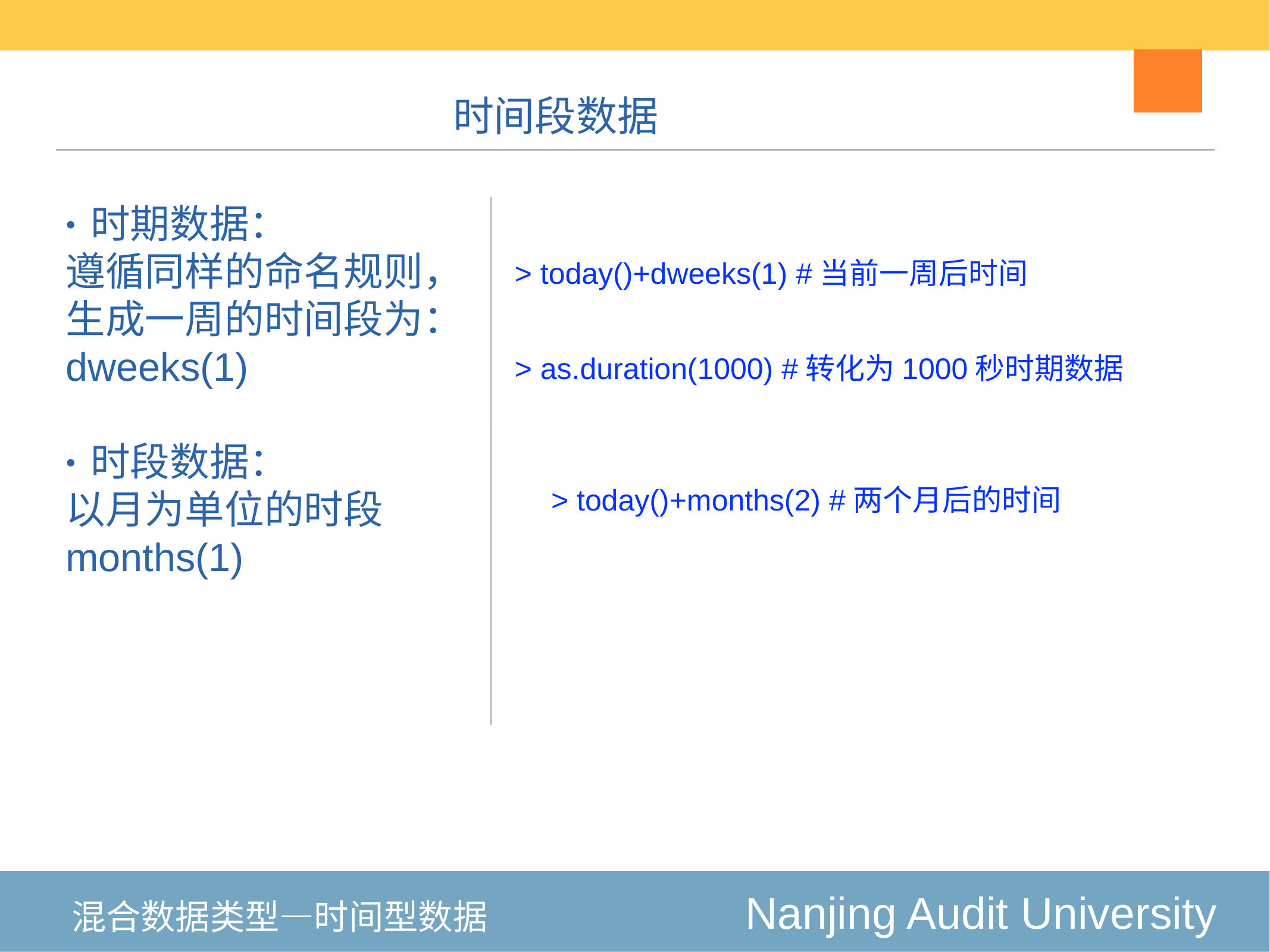

时间段数据
时期数据：
遵循同样的命名规则，生成一周的时间段为：dweeks(1)

时段数据：
以月为单位的时段months(1)

> today()+dweeks(1) #当前一周后时间
> as.duration(1000) #转化为1000秒时期数据
> today()+months(2) #两个月后的时间
混合数据类型—时间型数据